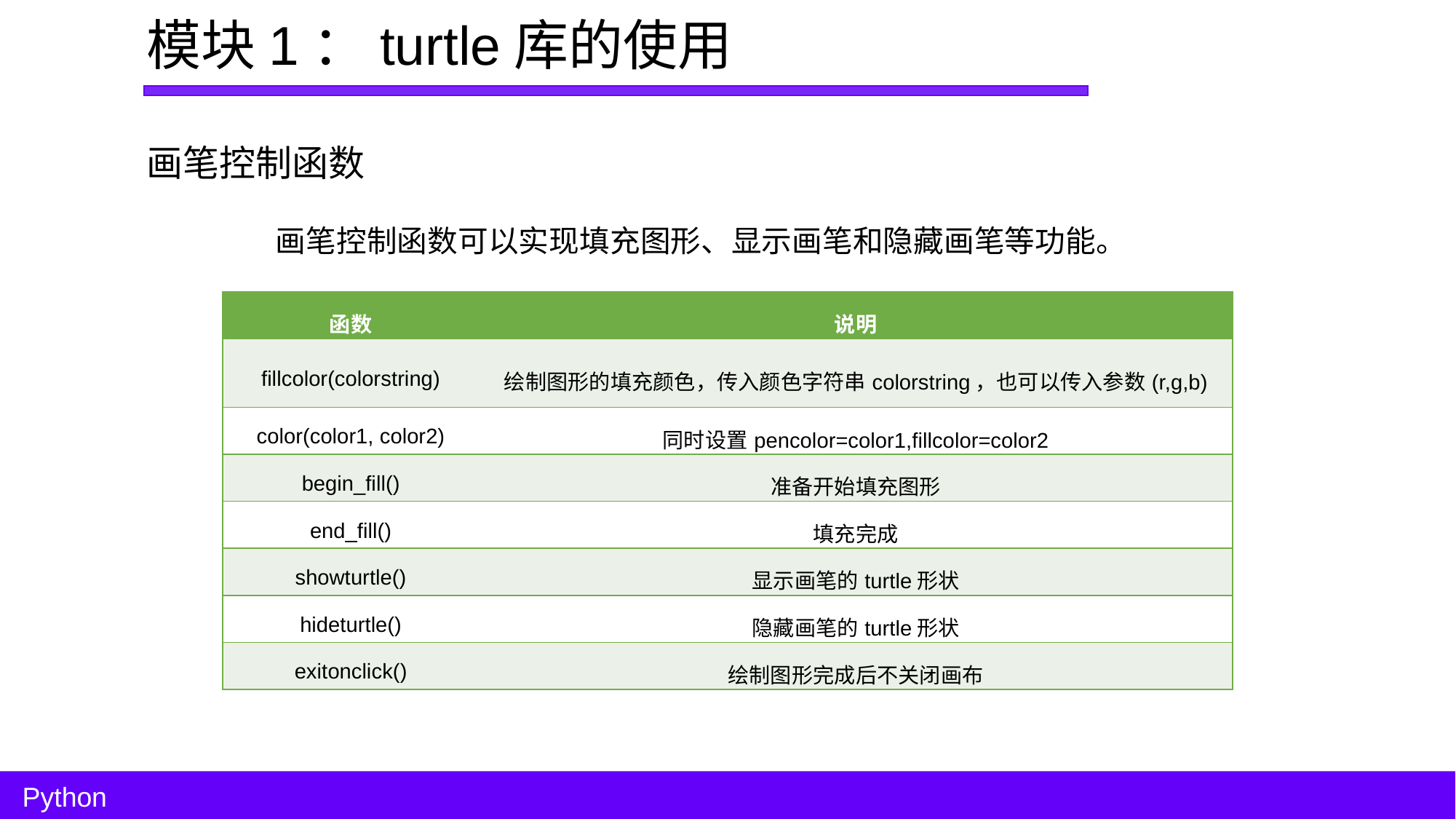

模块1：turtle库的使用

画笔控制函数
画笔控制函数可以实现填充图形、显示画笔和隐藏画笔等功能。
| 函数 | 说明 |
| --- | --- |
| fillcolor(colorstring) | 绘制图形的填充颜色，传入颜色字符串colorstring，也可以传入参数(r,g,b) |
| color(color1, color2) | 同时设置pencolor=color1,fillcolor=color2 |
| begin\_fill() | 准备开始填充图形 |
| end\_fill() | 填充完成 |
| showturtle() | 显示画笔的turtle形状 |
| hideturtle() | 隐藏画笔的turtle形状 |
| exitonclick() | 绘制图形完成后不关闭画布 |